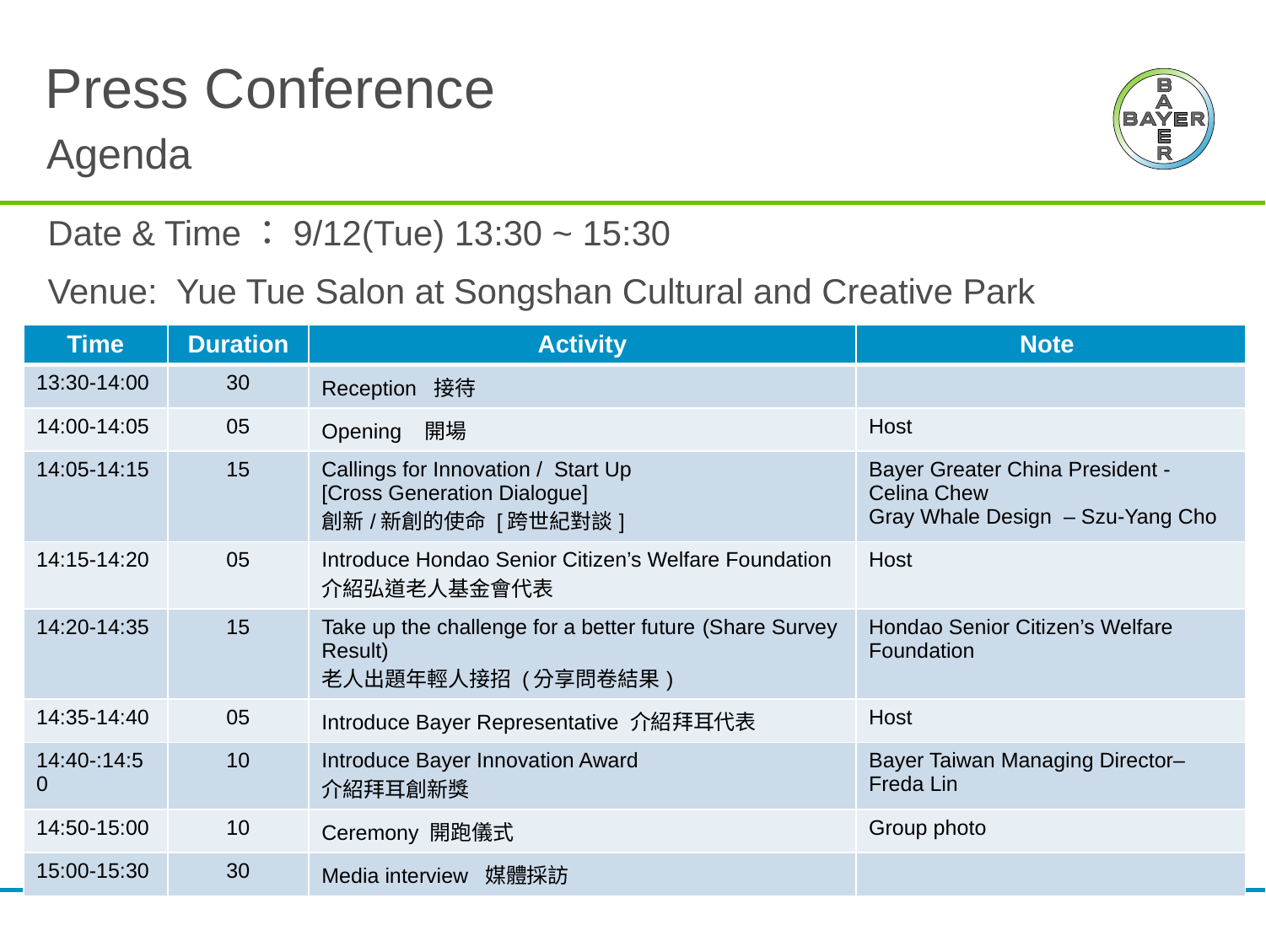

# Press Conference
Agenda
Date & Time：9/12(Tue) 13:30 ~ 15:30
Venue:  Yue Tue Salon at Songshan Cultural and Creative Park

| Time | Duration | Activity | Note |
| --- | --- | --- | --- |
| 13:30-14:00 | 30 | Reception 接待 |  |
| 14:00-14:05 | 05 | Opening 開場 | Host |
| 14:05-14:15 | 15 | Callings for Innovation / Start Up [Cross Generation Dialogue] 創新/新創的使命 [跨世紀對談] | Bayer Greater China President - Celina Chew Gray Whale Design – Szu-Yang Cho |
| 14:15-14:20 | 05 | Introduce Hondao Senior Citizen’s Welfare Foundation 介紹弘道老人基金會代表 | Host |
| 14:20-14:35 | 15 | Take up the challenge for a better future (Share Survey Result) 老人出題年輕人接招 (分享問卷結果) | Hondao Senior Citizen’s Welfare Foundation |
| 14:35-14:40 | 05 | Introduce Bayer Representative 介紹拜耳代表 | Host |
| 14:40-:14:50 | 10 | Introduce Bayer Innovation Award 介紹拜耳創新獎 | Bayer Taiwan Managing Director– Freda Lin |
| 14:50-15:00 | 10 | Ceremony 開跑儀式 | Group photo |
| 15:00-15:30 | 30 | Media interview 媒體採訪 |  |